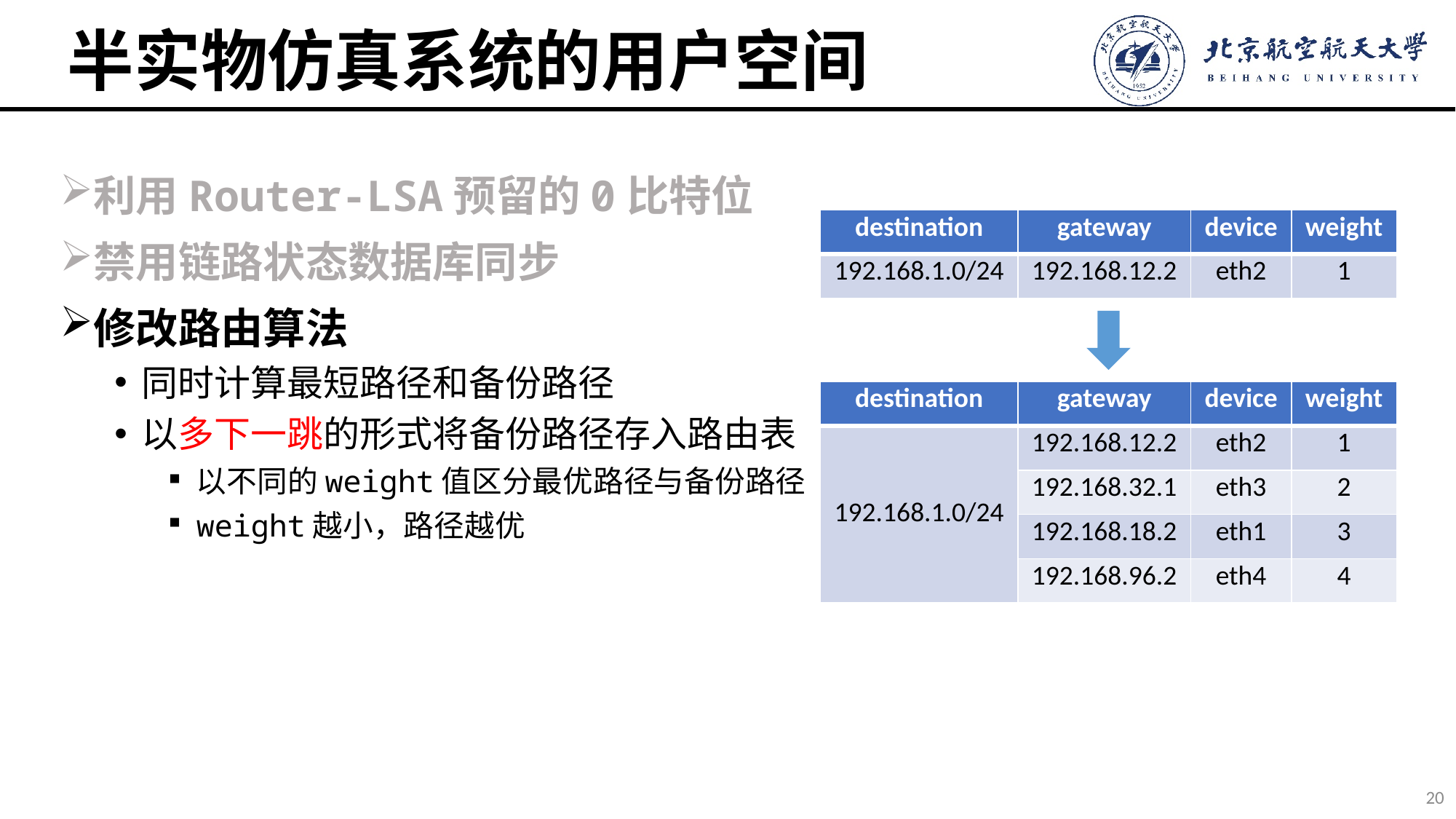

# 半实物仿真系统的用户空间
利用Router-LSA预留的0比特位
禁用链路状态数据库同步
修改路由算法
同时计算最短路径和备份路径
以多下一跳的形式将备份路径存入路由表
以不同的weight值区分最优路径与备份路径
weight越小，路径越优

| destination | gateway | device | weight |
| --- | --- | --- | --- |
| 192.168.1.0/24 | 192.168.12.2 | eth2 | 1 |

| destination | gateway | device | weight |
| --- | --- | --- | --- |
| 192.168.1.0/24 | 192.168.12.2 | eth2 | 1 |
|  | 192.168.32.1 | eth3 | 2 |
|  | 192.168.18.2 | eth1 | 3 |
|  | 192.168.96.2 | eth4 | 4 |
20